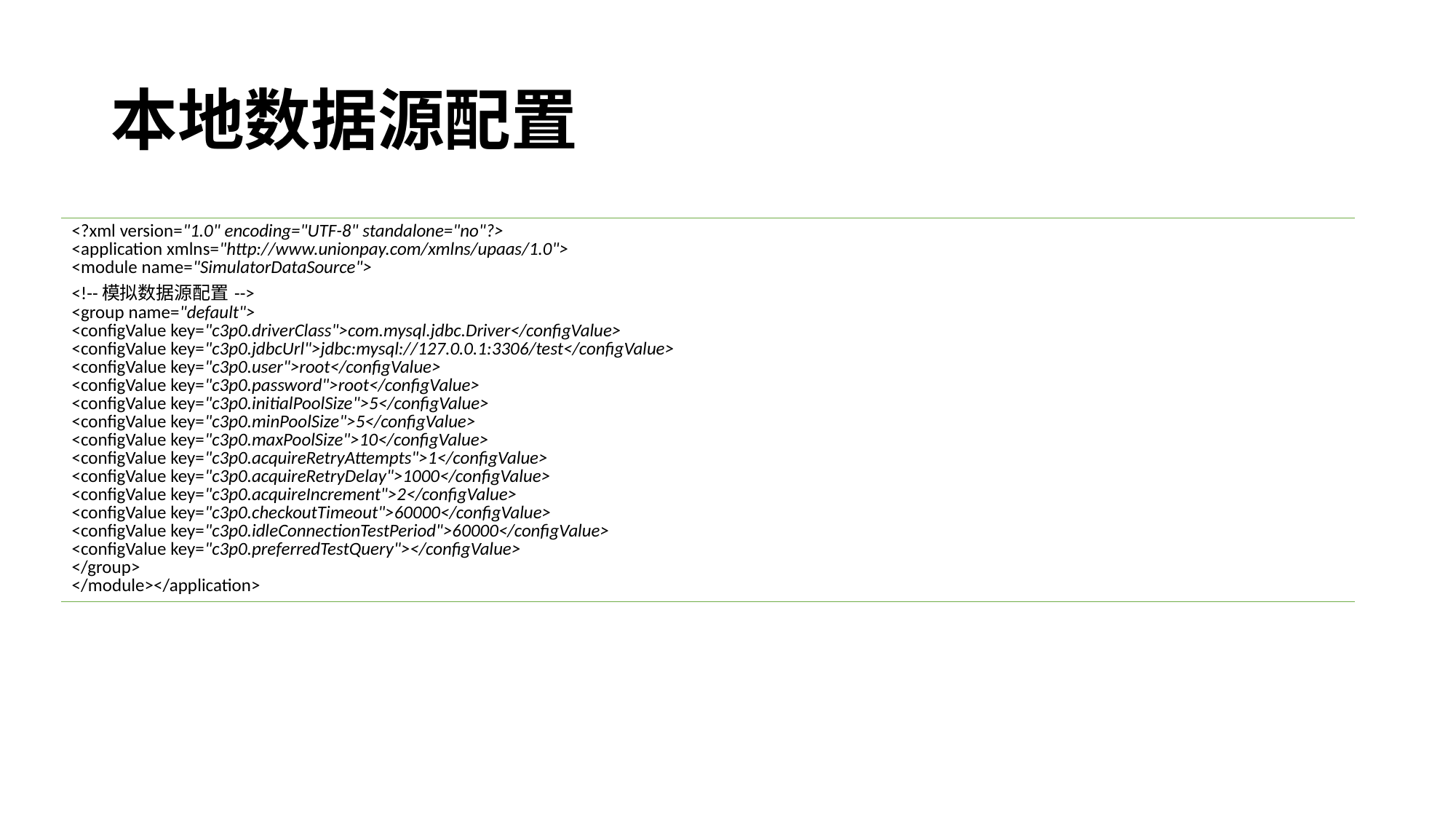

# 本地数据源配置
| <?xml version="1.0" encoding="UTF-8" standalone="no"?> <application xmlns="http://www.unionpay.com/xmlns/upaas/1.0"> <module name="SimulatorDataSource"> <!--模拟数据源配置--> <group name="default"> <configValue key="c3p0.driverClass">com.mysql.jdbc.Driver</configValue> <configValue key="c3p0.jdbcUrl">jdbc:mysql://127.0.0.1:3306/test</configValue> <configValue key="c3p0.user">root</configValue> <configValue key="c3p0.password">root</configValue> <configValue key="c3p0.initialPoolSize">5</configValue> <configValue key="c3p0.minPoolSize">5</configValue> <configValue key="c3p0.maxPoolSize">10</configValue> <configValue key="c3p0.acquireRetryAttempts">1</configValue> <configValue key="c3p0.acquireRetryDelay">1000</configValue> <configValue key="c3p0.acquireIncrement">2</configValue> <configValue key="c3p0.checkoutTimeout">60000</configValue> <configValue key="c3p0.idleConnectionTestPeriod">60000</configValue> <configValue key="c3p0.preferredTestQuery"></configValue> </group> </module></application> |
| --- |